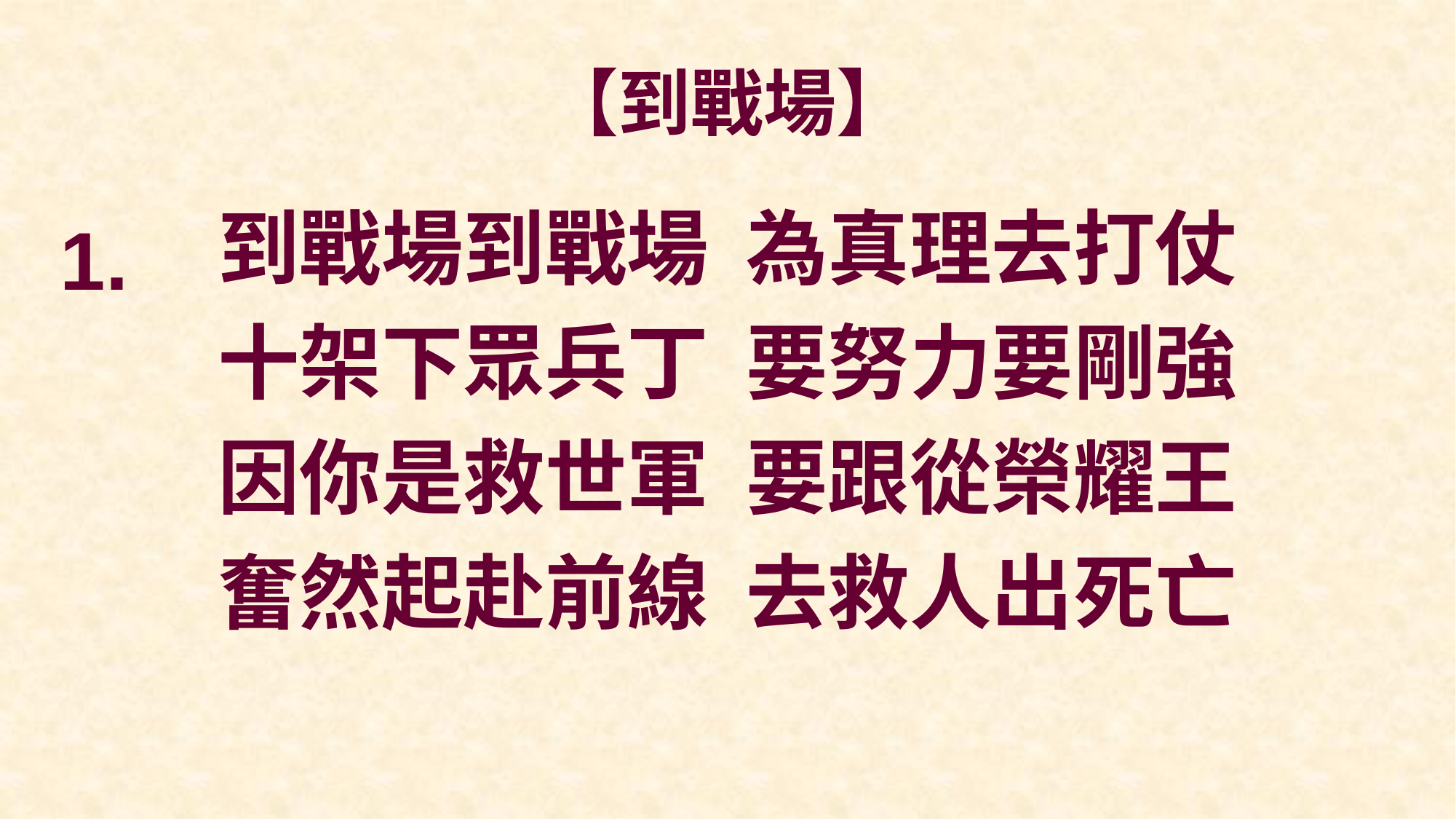

# 【到戰場】
到戰場到戰場  為真理去打仗
十架下眾兵丁  要努力要剛強
因你是救世軍  要跟從榮耀王
奮然起赴前線  去救人出死亡
1.